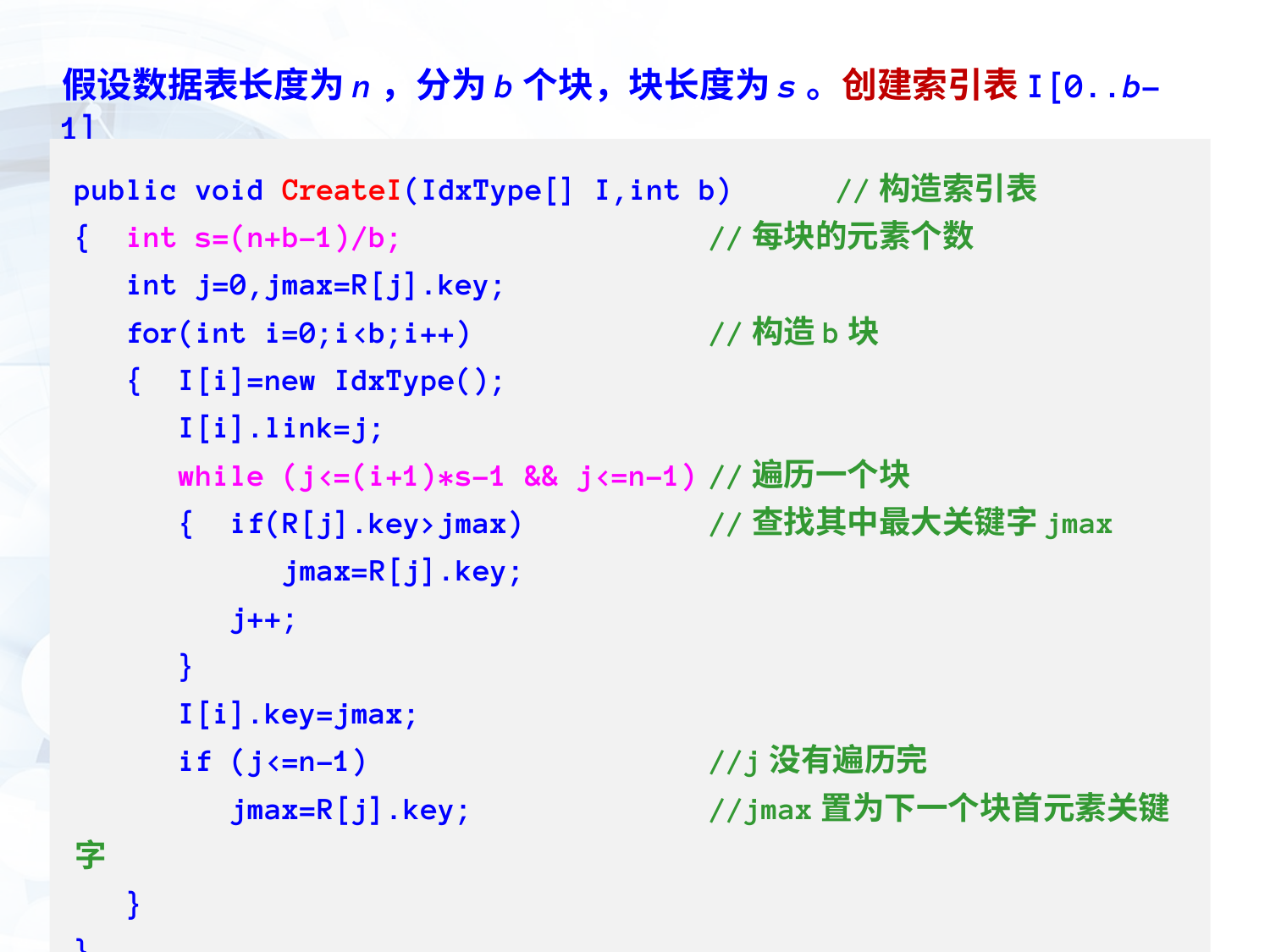

假设数据表长度为n，分为b个块，块长度为s。创建索引表I[0..b-1]
public void CreateI(IdxType[] I,int b)	//构造索引表
{  int s=(n+b-1)/b;			//每块的元素个数
   int j=0,jmax=R[j].key;
   for(int i=0;i<b;i++)		//构造b块
   {  I[i]=new IdxType();
      I[i].link=j;
      while (j<=(i+1)*s-1 && j<=n-1)	//遍历一个块
      {  if(R[j].key>jmax)		//查找其中最大关键字jmax
            jmax=R[j].key;
         j++;
      }
      I[i].key=jmax;
      if (j<=n-1)			//j没有遍历完
         jmax=R[j].key;		//jmax置为下一个块首元素关键字
   }
}